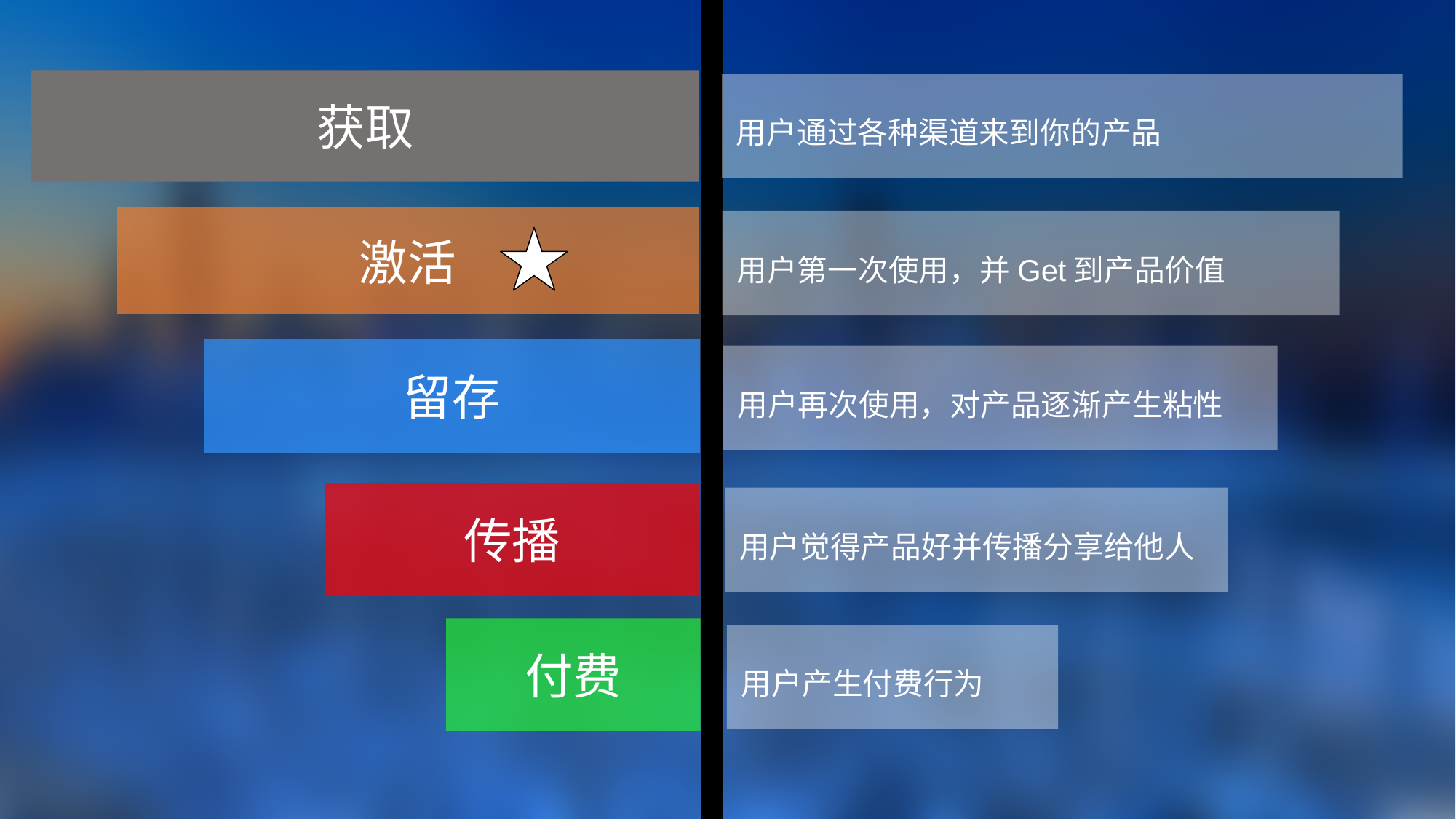

获取

用户通过各种渠道来到你的产品
激活

用户第一次使用，并Get到产品价值

留存

用户再次使用，对产品逐渐产生粘性
传播

用户觉得产品好并传播分享给他人
付费

用户产生付费行为